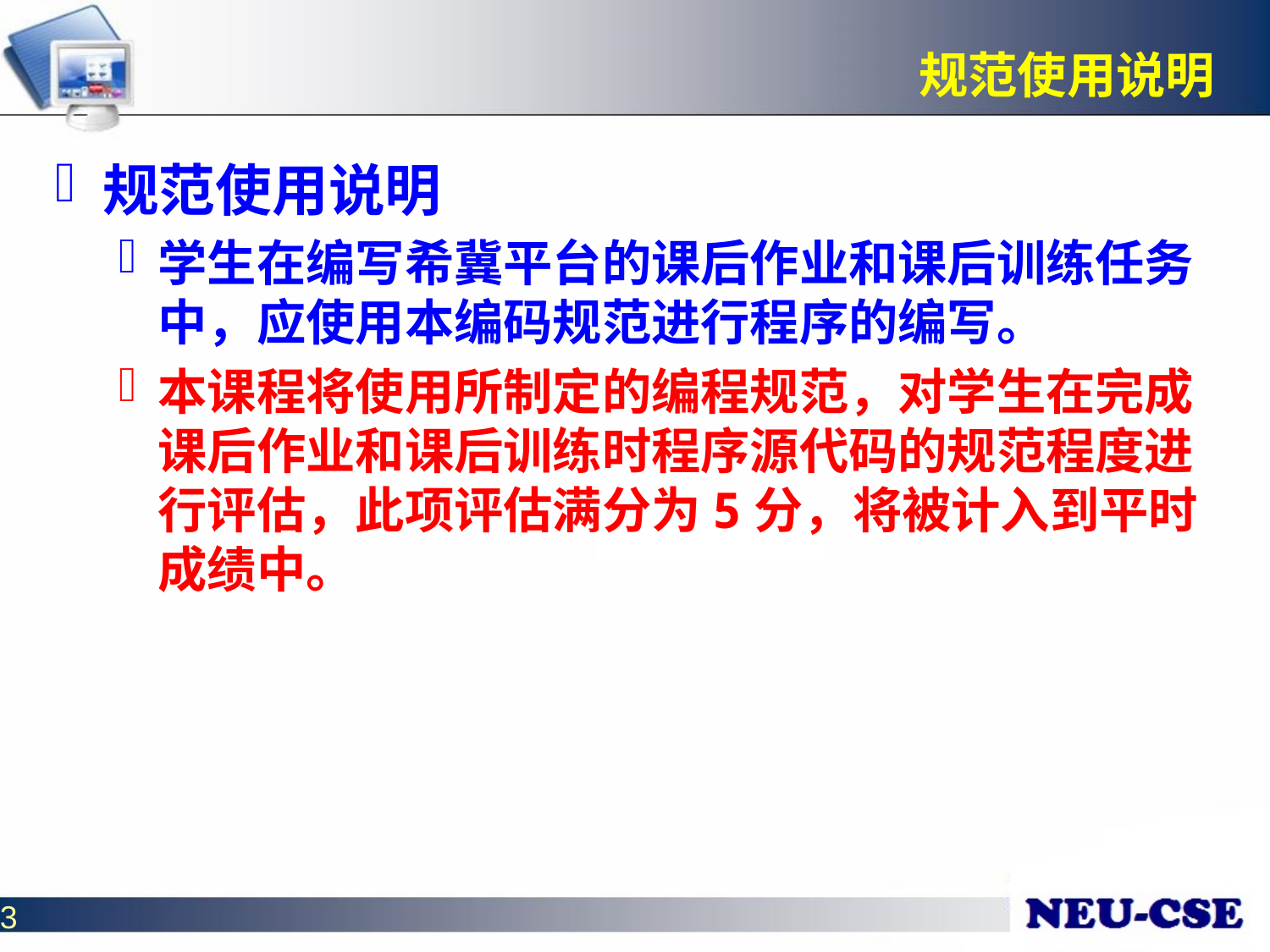

# 规范使用说明
规范使用说明
学生在编写希冀平台的课后作业和课后训练任务中，应使用本编码规范进行程序的编写。
本课程将使用所制定的编程规范，对学生在完成课后作业和课后训练时程序源代码的规范程度进行评估，此项评估满分为5分，将被计入到平时成绩中。